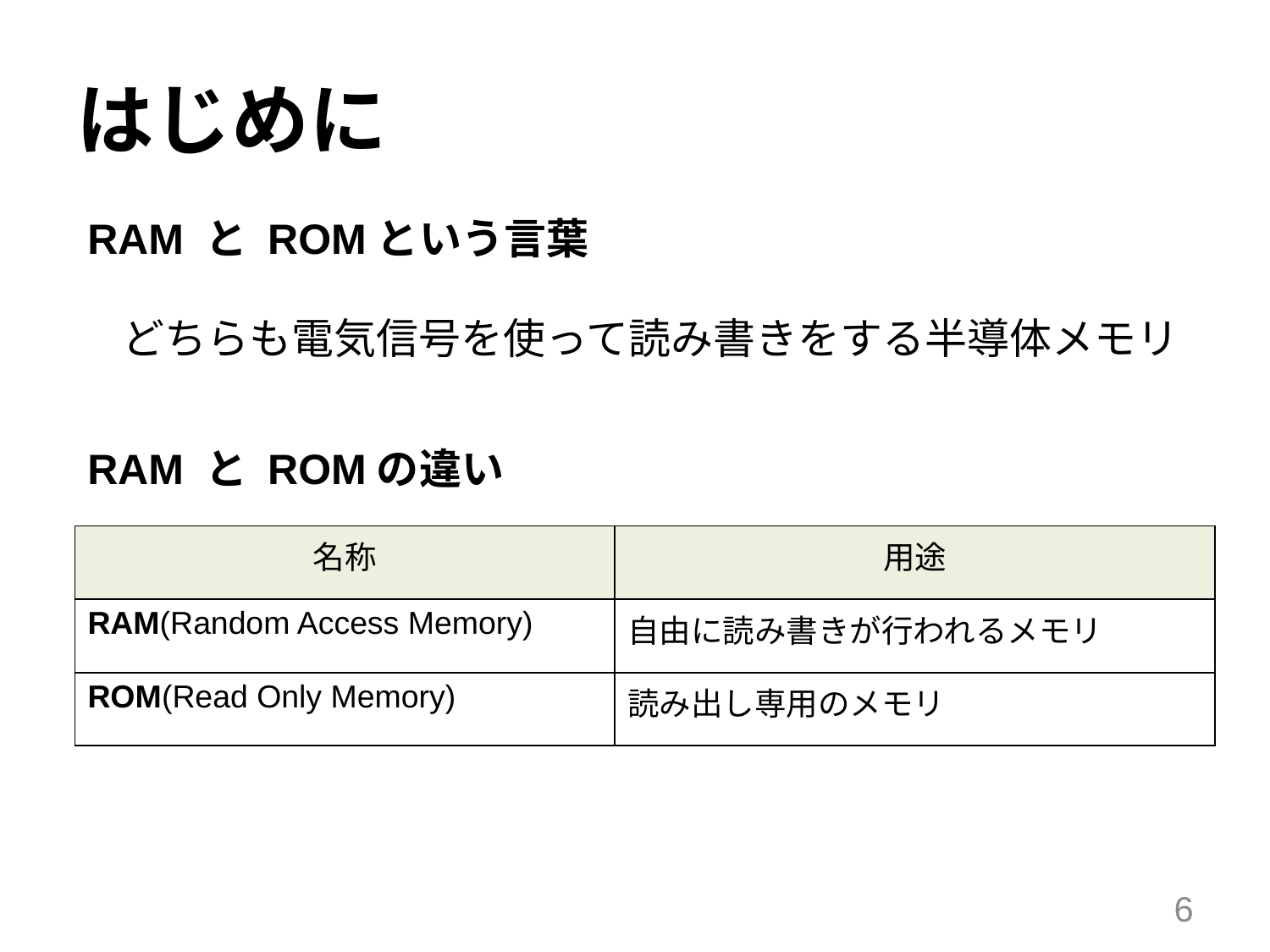

# はじめに
RAM と ROMという言葉
どちらも電気信号を使って読み書きをする半導体メモリ
RAM と ROMの違い
| 名称 | 用途 |
| --- | --- |
| RAM(Random Access Memory) | 自由に読み書きが行われるメモリ |
| ROM(Read Only Memory) | 読み出し専用のメモリ |
6